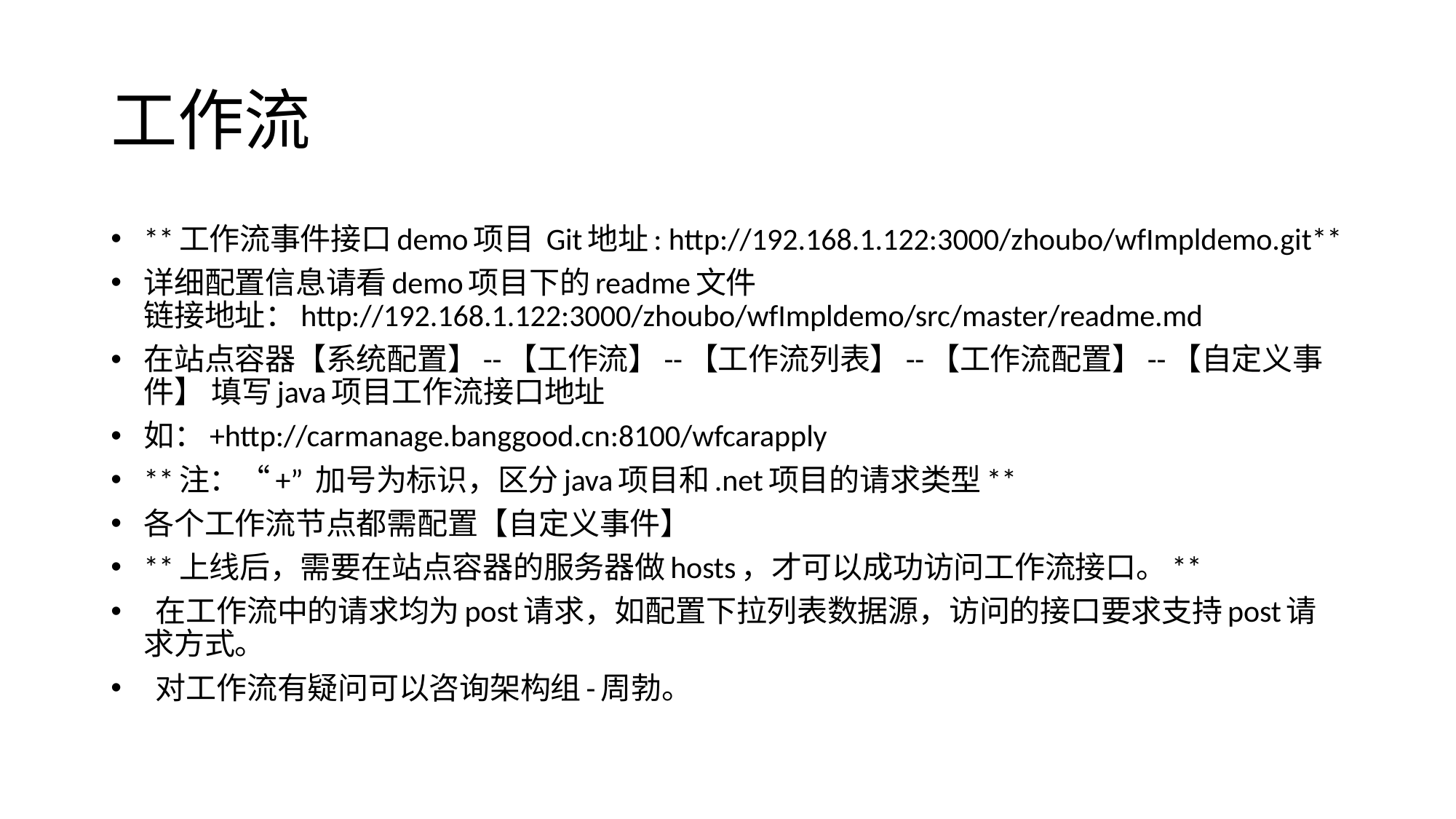

# 工作流
**工作流事件接口demo项目 Git地址: http://192.168.1.122:3000/zhoubo/wfImpldemo.git**
详细配置信息请看demo项目下的readme文件 链接地址：http://192.168.1.122:3000/zhoubo/wfImpldemo/src/master/readme.md
在站点容器【系统配置】--【工作流】--【工作流列表】--【工作流配置】--【自定义事件】 填写java项目工作流接口地址
如：+http://carmanage.banggood.cn:8100/wfcarapply
**注：“+” 加号为标识，区分java项目和.net项目的请求类型**
各个工作流节点都需配置【自定义事件】
**上线后，需要在站点容器的服务器做hosts，才可以成功访问工作流接口。**
 在工作流中的请求均为post请求，如配置下拉列表数据源，访问的接口要求支持post请求方式。
 对工作流有疑问可以咨询架构组-周勃。